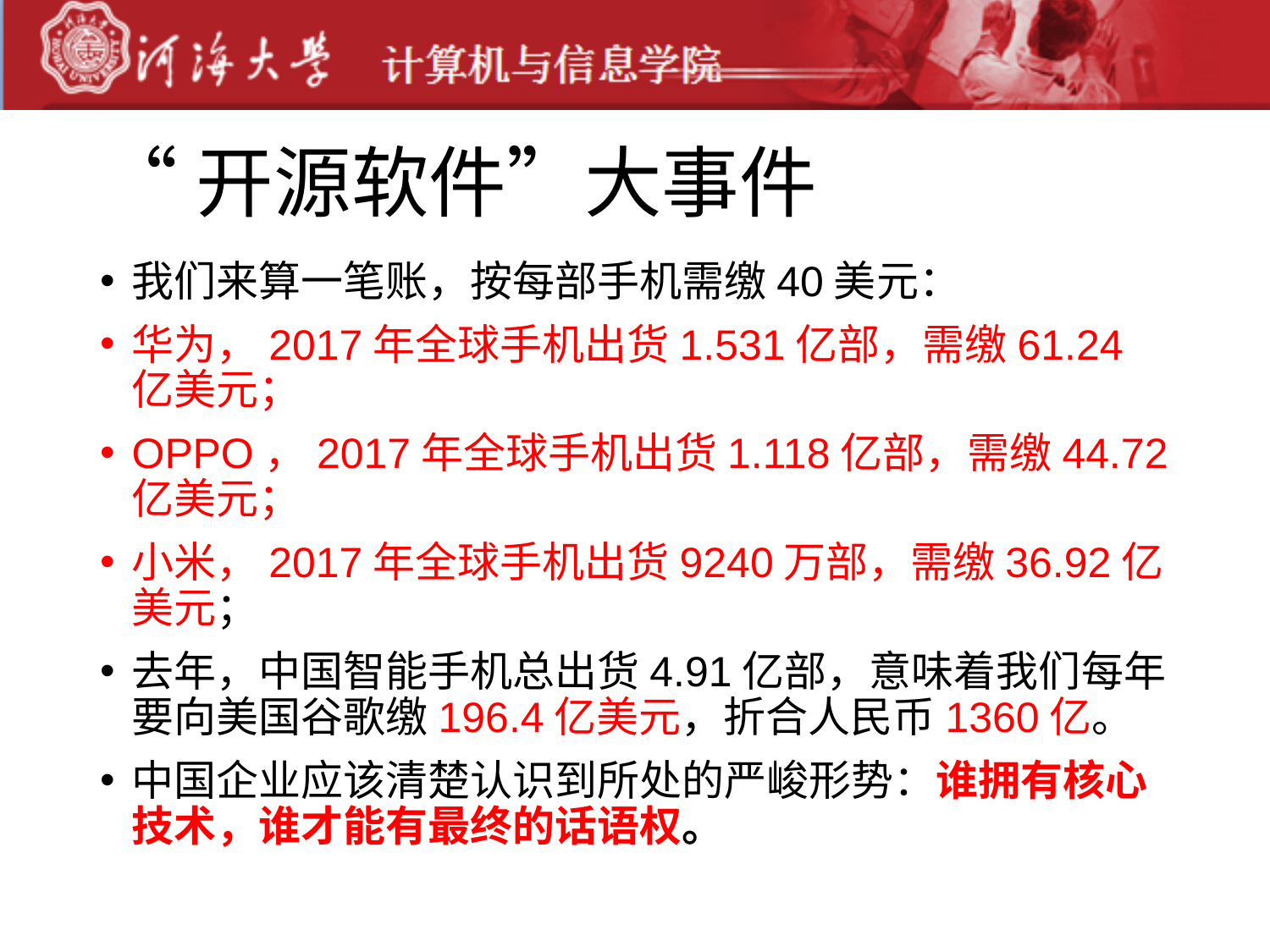

# “开源软件”大事件
我们来算一笔账，按每部手机需缴40美元：
华为，2017年全球手机出货1.531亿部，需缴61.24亿美元；
OPPO，2017年全球手机出货1.118亿部，需缴44.72亿美元；
小米，2017年全球手机出货9240万部，需缴36.92亿美元；
去年，中国智能手机总出货4.91亿部，意味着我们每年要向美国谷歌缴196.4亿美元，折合人民币1360亿。
中国企业应该清楚认识到所处的严峻形势：谁拥有核心技术，谁才能有最终的话语权。